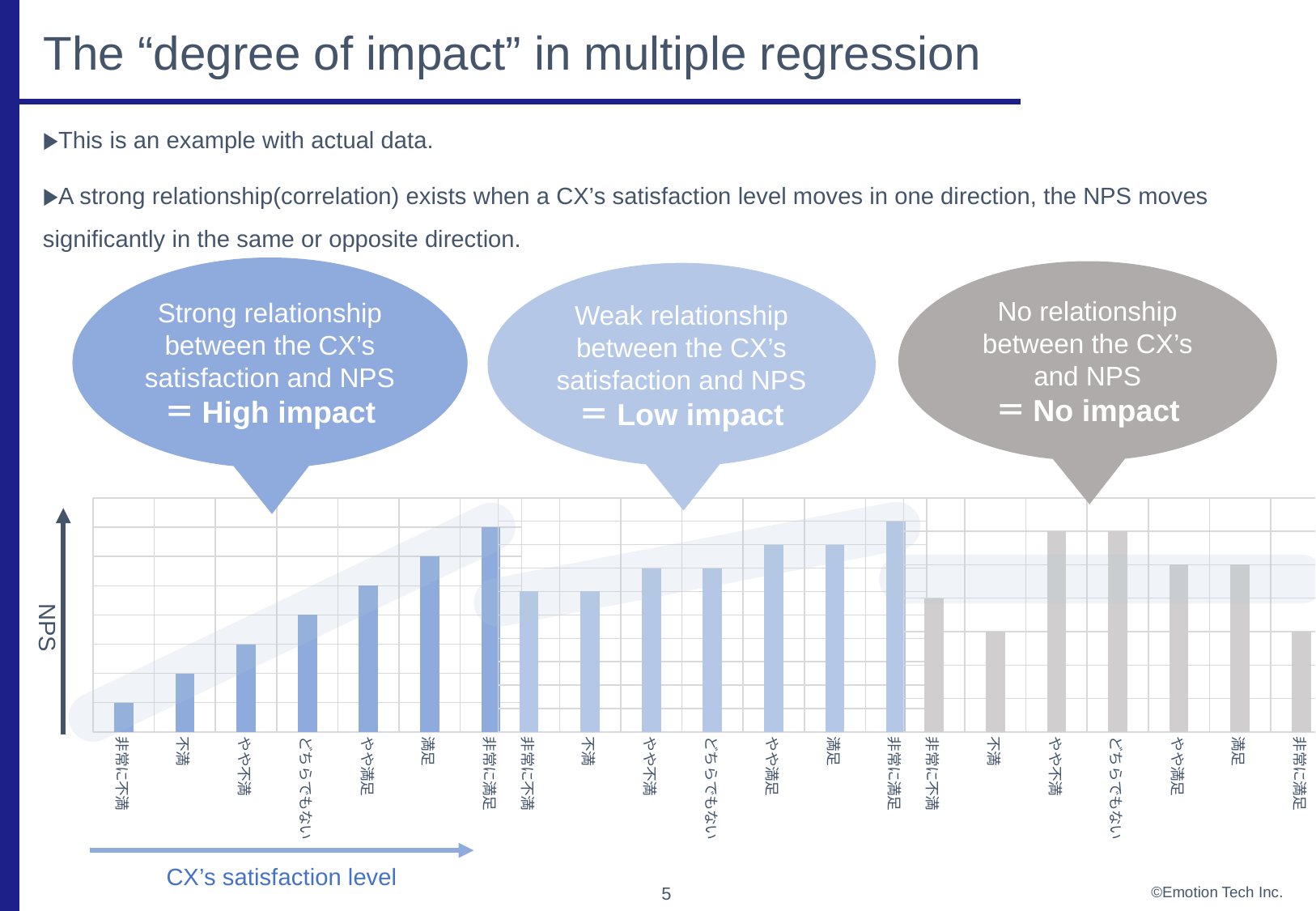

# The “degree of impact” in multiple regression
▶This is an example with actual data.
▶A strong relationship(correlation) exists when a CX’s satisfaction level moves in one direction, the NPS moves significantly in the same or opposite direction.

Strong relationship between the CX’s satisfaction and NPS
＝High impact
No relationship between the CX’s and NPS
＝No impact
Weak relationship between the CX’s satisfaction and NPS
＝Low impact

### Chart

| Category | マイナス長い |
|---|---|
| 非常に不満 | 1.0 |
| 不満 | 2.0 |
| やや不満 | 3.0 |
| どちらでもない | 4.0 |
| やや満足 | 5.0 |
| 満足 | 6.0 |
| 非常に満足 | 7.0 |

### Chart

| Category | マイナス短い |
|---|---|
| 非常に不満 | 6.0 |
| 不満 | 6.0 |
| やや不満 | 7.0 |
| どちらでもない | 7.0 |
| やや満足 | 8.0 |
| 満足 | 8.0 |
| 非常に満足 | 9.0 |

### Chart

| Category | 影響なし |
|---|---|
| 非常に不満 | 4.0 |
| 不満 | 3.0 |
| やや不満 | 6.0 |
| どちらでもない | 6.0 |
| やや満足 | 5.0 |
| 満足 | 5.0 |
| 非常に満足 | 3.0 |
NPS
CX’s satisfaction level